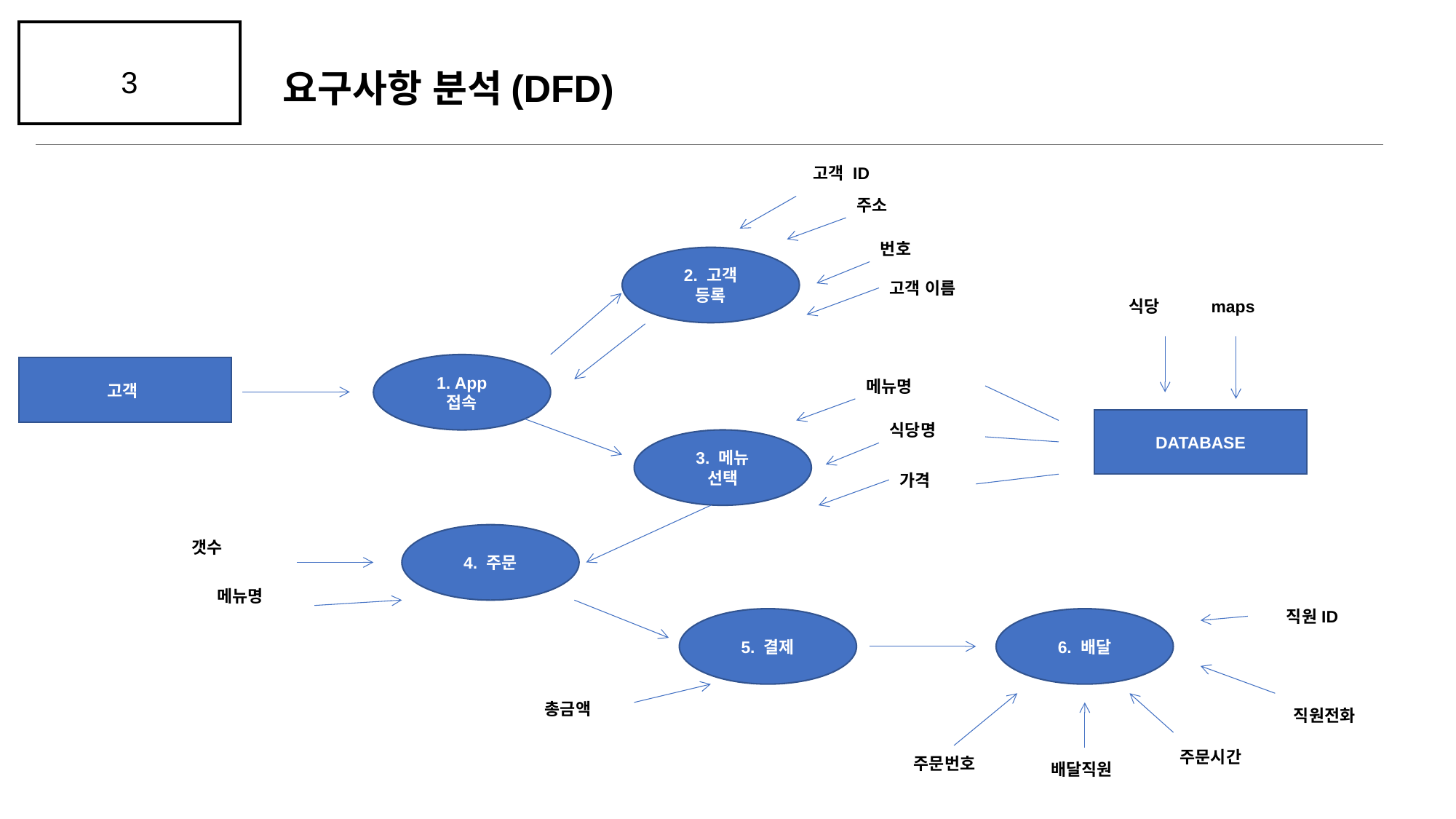

3
요구사항 분석(DFD)
고객 ID
주소
번호
2. 고객
등록
고객 이름
식당
maps
1. App
접속
고객
메뉴명
DATABASE
식당명
3. 메뉴
선택
가격
4. 주문
갯수
메뉴명
직원ID
5. 결제
6. 배달
총금액
직원전화
주문시간
주문번호
배달직원